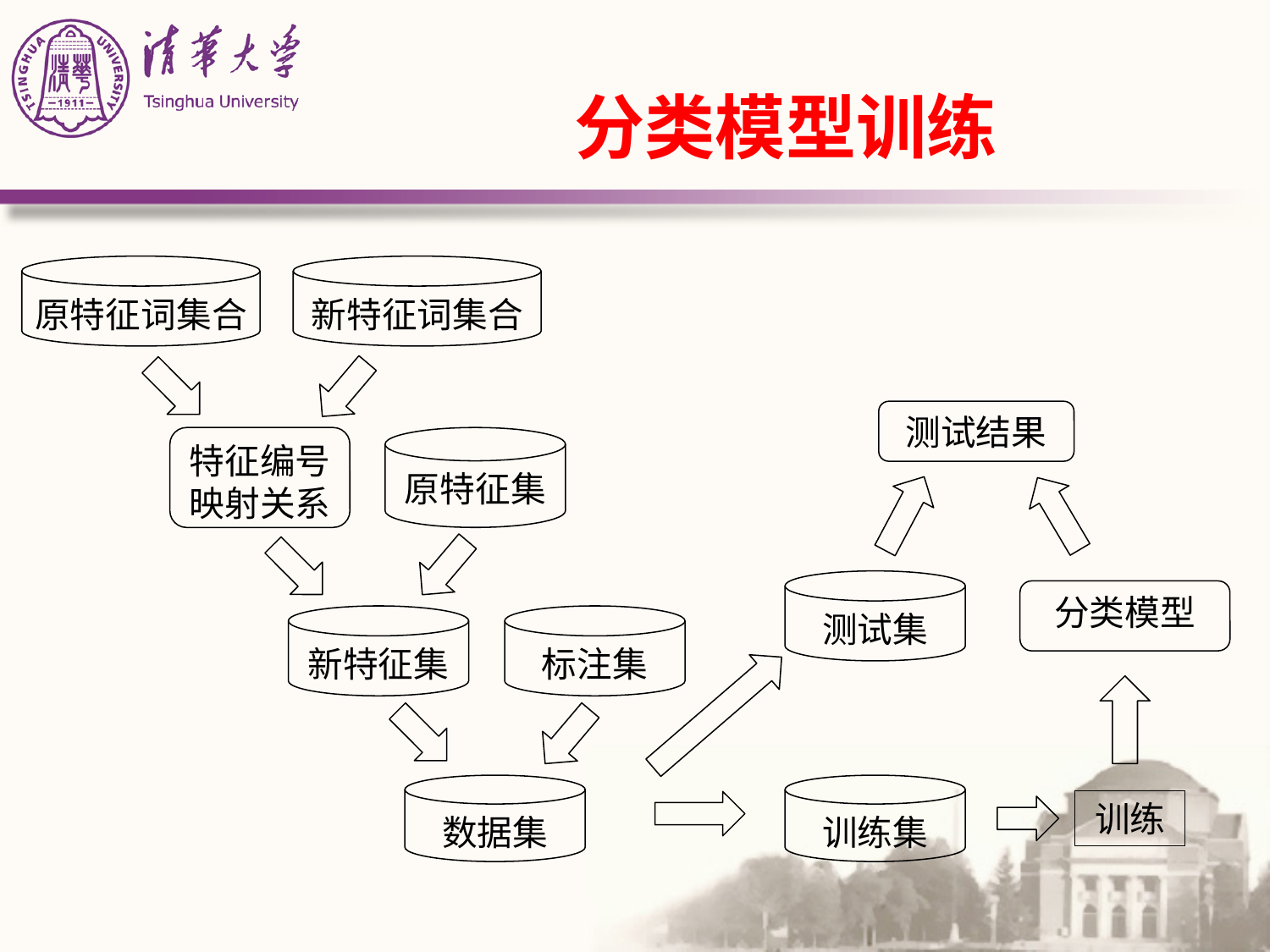

# 分类模型训练
原特征词集合
新特征词集合

测试结果
特征编号映射关系
原特征集

测试集
分类模型
新特征集
标注集

数据集
训练集
训练